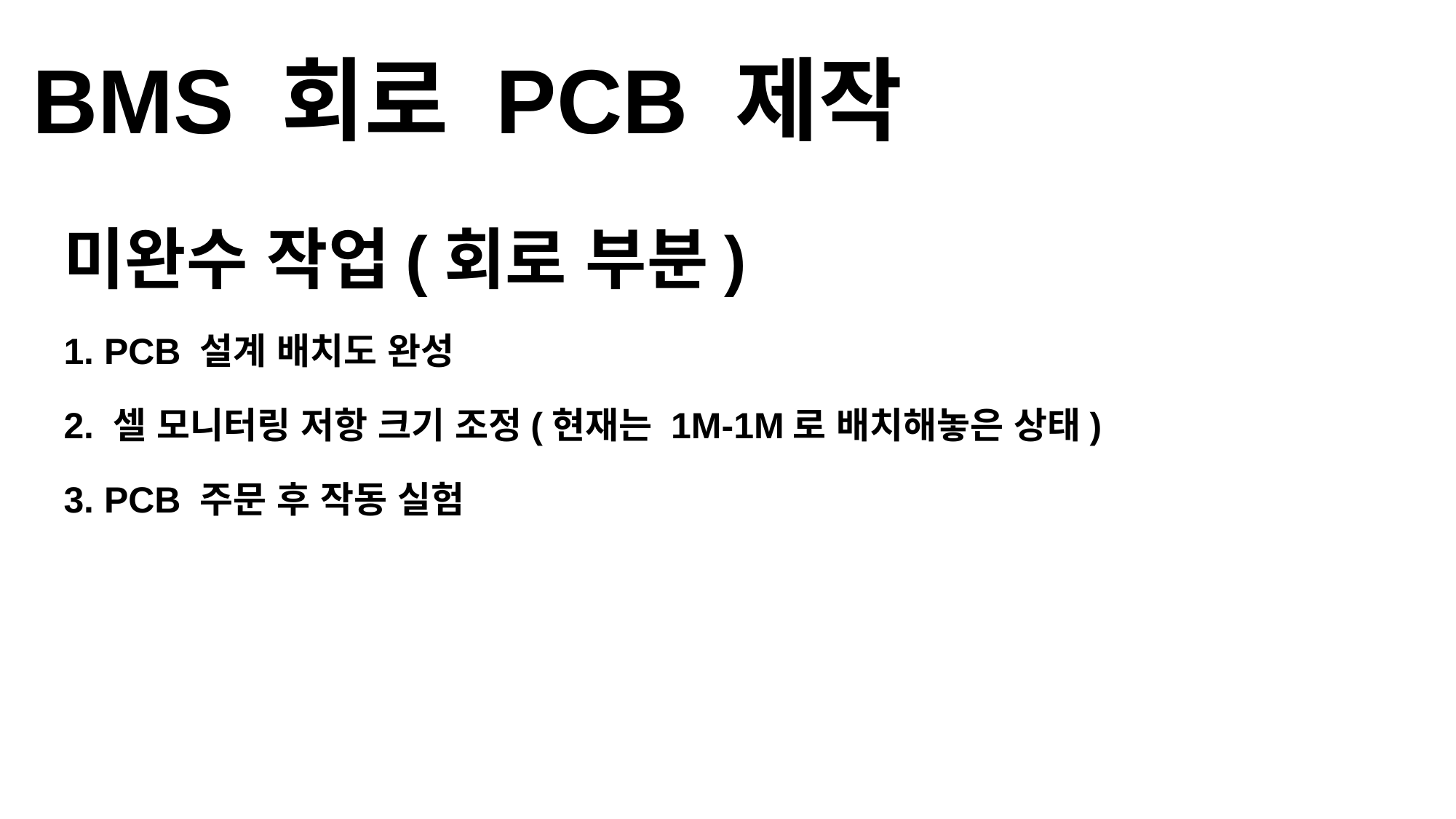

BMS 회로 PCB 제작
미완수 작업(회로 부분)
1. PCB 설계 배치도 완성
2. 셀 모니터링 저항 크기 조정(현재는 1M-1M로 배치해놓은 상태)
3. PCB 주문 후 작동 실험